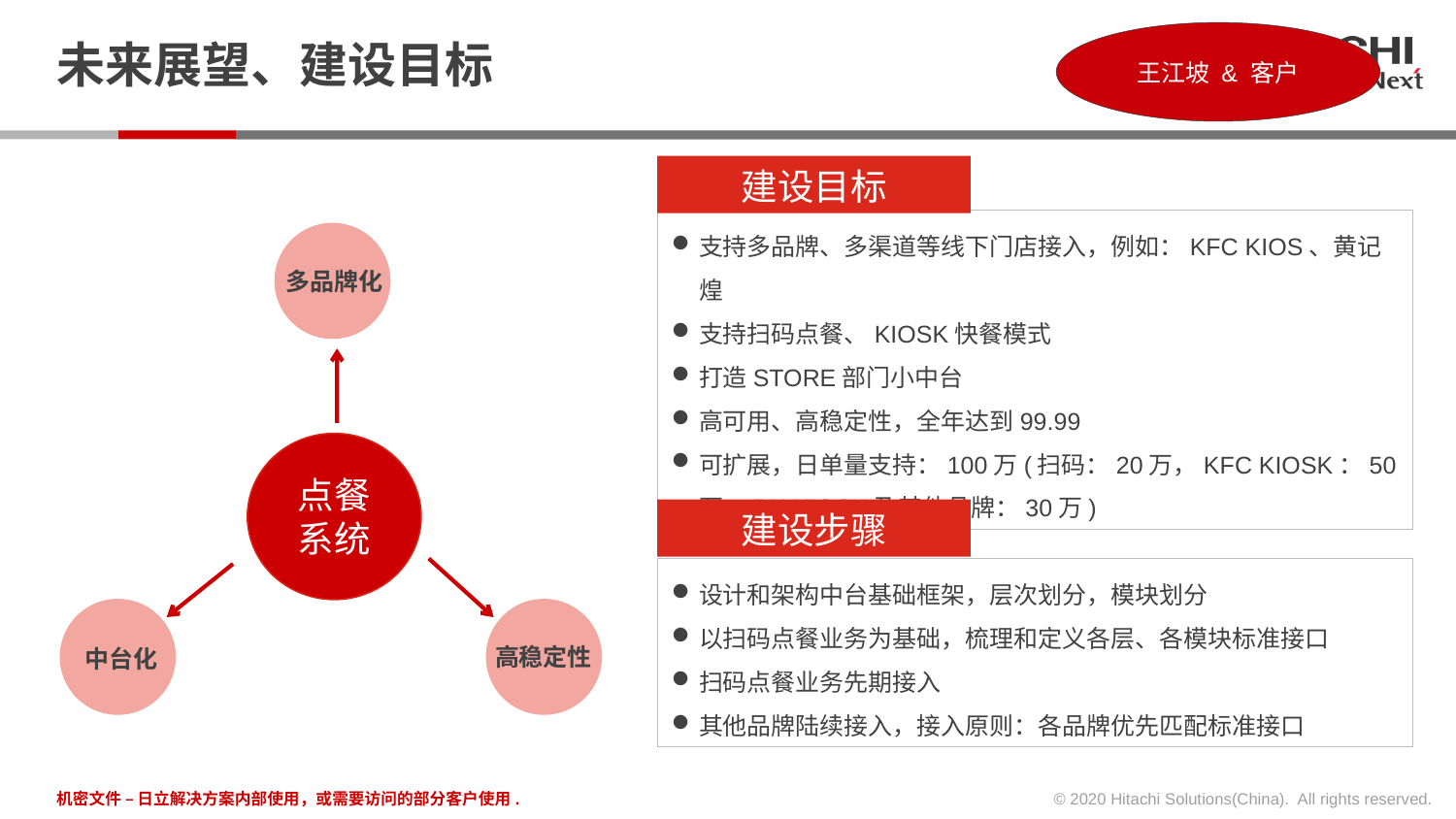

# 未来展望、建设目标
王江坡 & 客户
建设目标
支持多品牌、多渠道等线下门店接入，例如：KFC KIOS、黄记煌
支持扫码点餐、KIOSK快餐模式
打造STORE部门小中台
高可用、高稳定性，全年达到99.99
可扩展，日单量支持：100万(扫码：20万，KFC KIOSK：50万，PH KIOSK及其他品牌：30万)

多品牌化
点餐系统
建设步骤
设计和架构中台基础框架，层次划分，模块划分
以扫码点餐业务为基础，梳理和定义各层、各模块标准接口
扫码点餐业务先期接入
其他品牌陆续接入，接入原则：各品牌优先匹配标准接口

中台化

高稳定性